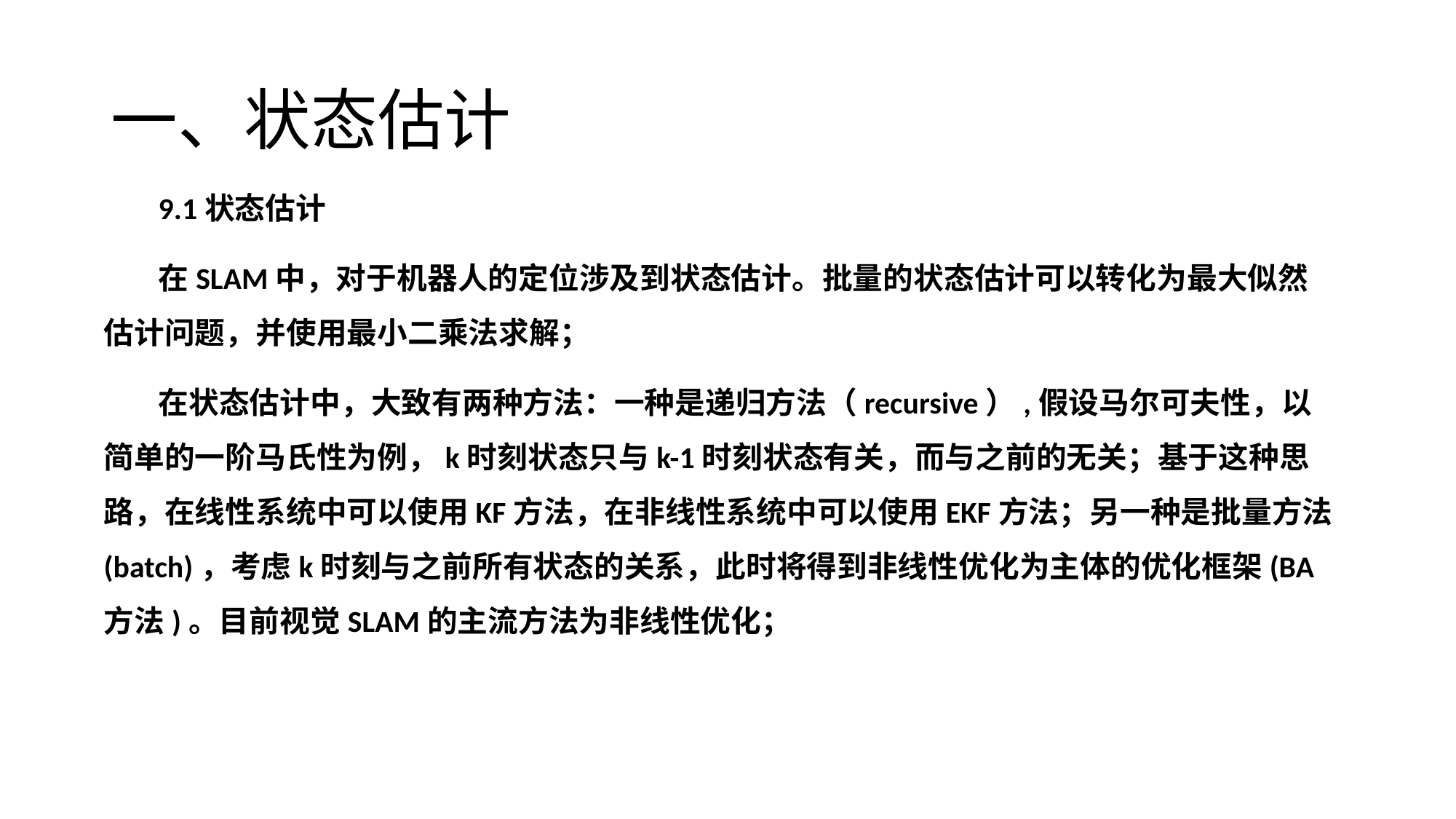

# 一、状态估计
9.1状态估计
在SLAM中，对于机器人的定位涉及到状态估计。批量的状态估计可以转化为最大似然估计问题，并使用最小二乘法求解；
在状态估计中，大致有两种方法：一种是递归方法（recursive）,假设马尔可夫性，以简单的一阶马氏性为例，k时刻状态只与k-1时刻状态有关，而与之前的无关；基于这种思路，在线性系统中可以使用KF方法，在非线性系统中可以使用EKF方法；另一种是批量方法(batch)，考虑k时刻与之前所有状态的关系，此时将得到非线性优化为主体的优化框架(BA方法)。目前视觉SLAM的主流方法为非线性优化；